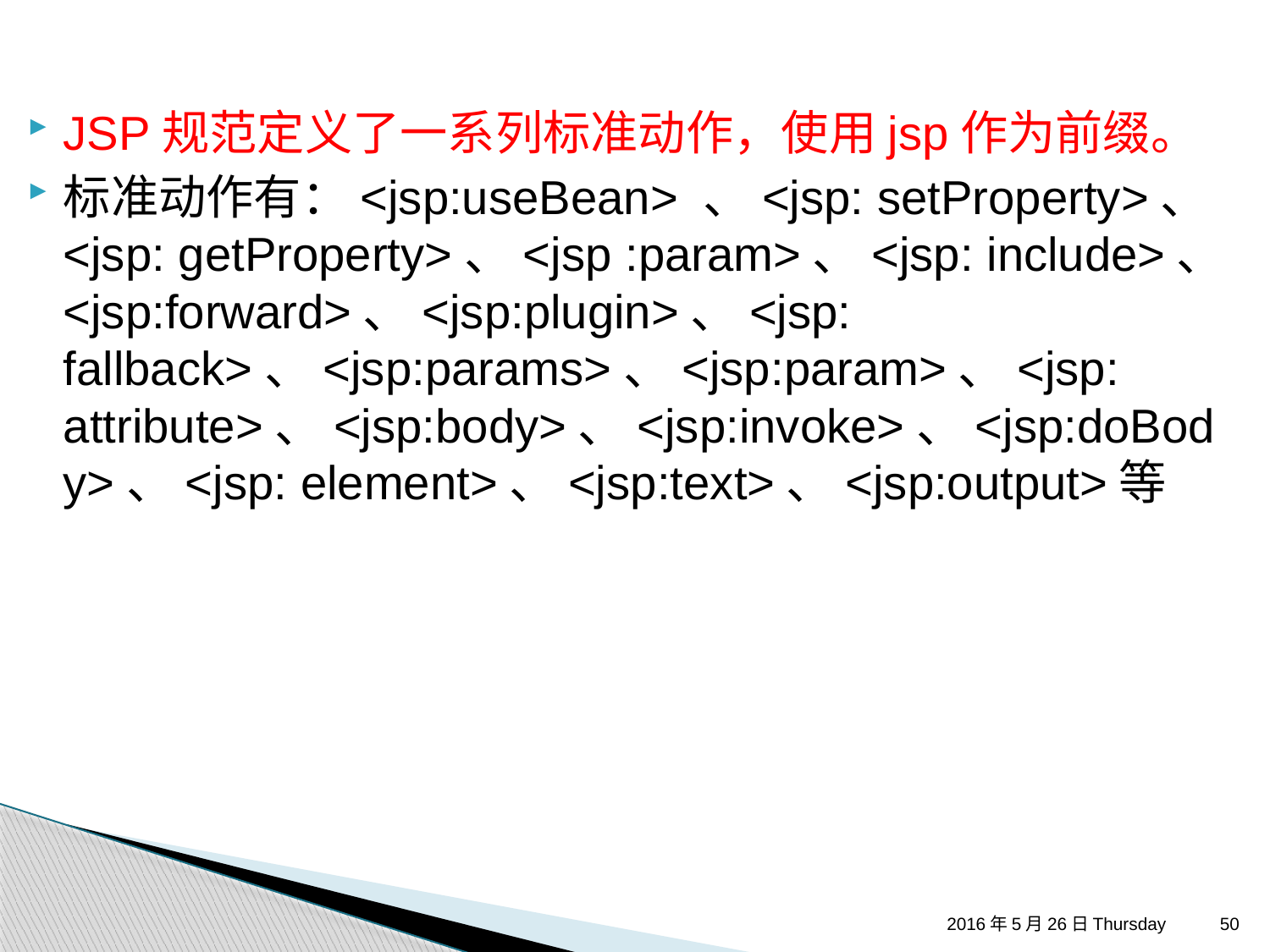

JSP规范定义了一系列标准动作，使用jsp作为前缀。
标准动作有：<jsp:useBean> 、<jsp: setProperty>、<jsp: getProperty>、<jsp :param>、<jsp: include>、<jsp:forward>、<jsp:plugin>、<jsp: fallback>、<jsp:params>、<jsp:param>、<jsp: attribute>、<jsp:body>、<jsp:invoke>、<jsp:doBody>、<jsp: element>、<jsp:text>、<jsp:output>等
2016年5月26日Thursday
50